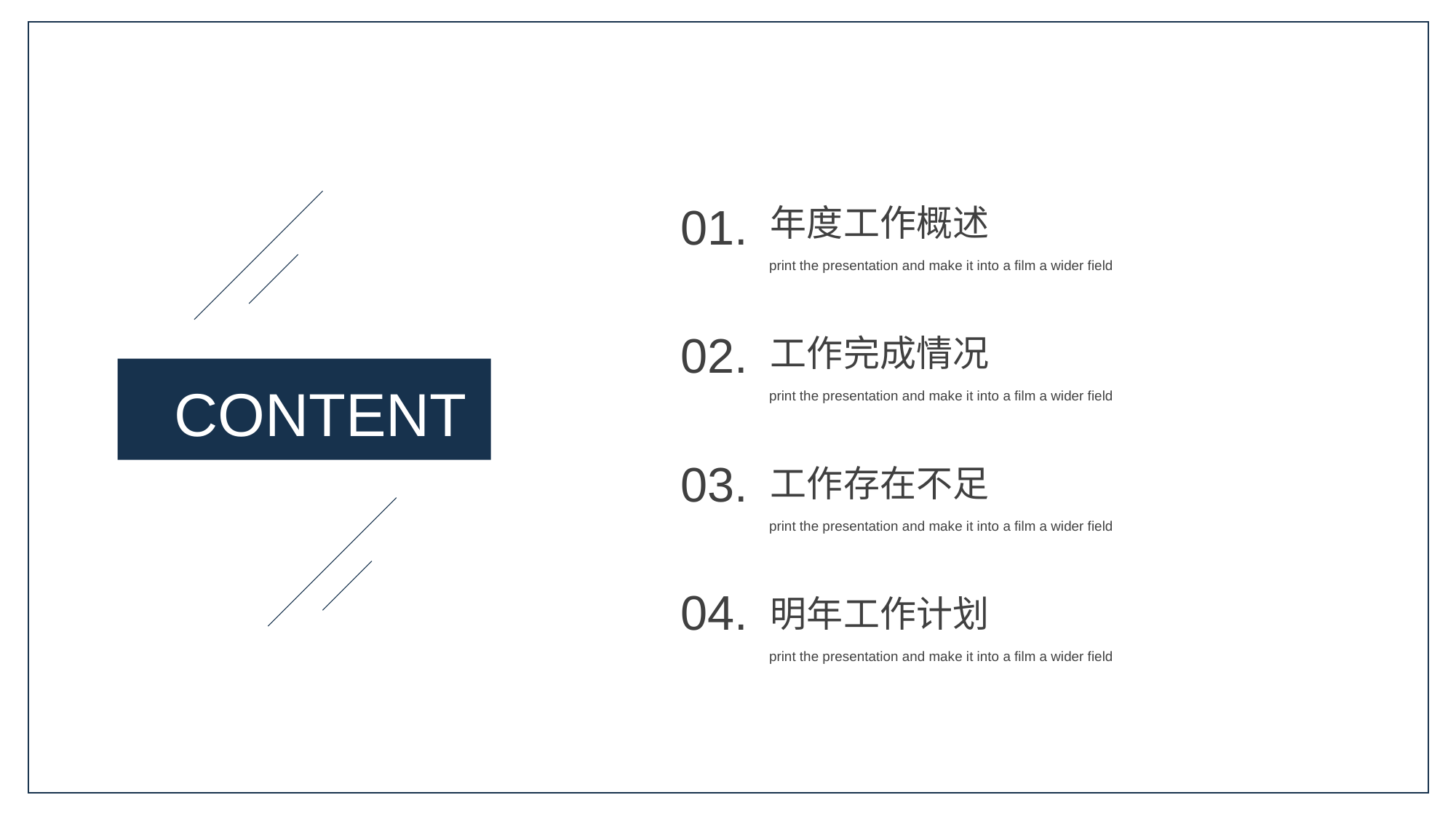

01.
年度工作概述
print the presentation and make it into a film a wider field
02.
工作完成情况
print the presentation and make it into a film a wider field

CONTENT
03.
工作存在不足
print the presentation and make it into a film a wider field
04.
明年工作计划
print the presentation and make it into a film a wider field